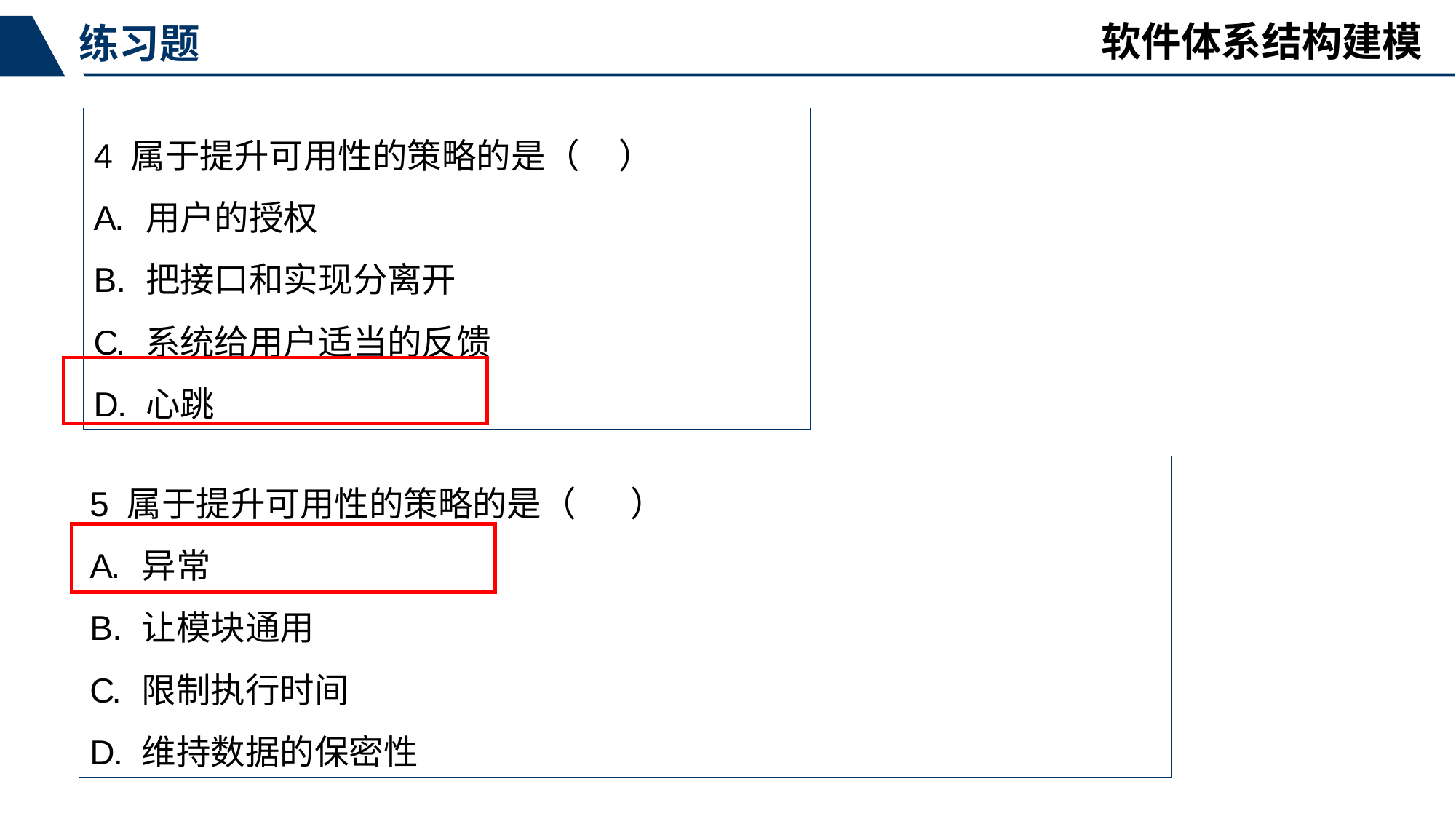

软件体系结构建模

练习题

4 属于提升可用性的策略的是（     ）
用户的授权
把接口和实现分离开
系统给用户适当的反馈
心跳

5 属于提升可用性的策略的是（       ）
异常
让模块通用
限制执行时间
维持数据的保密性